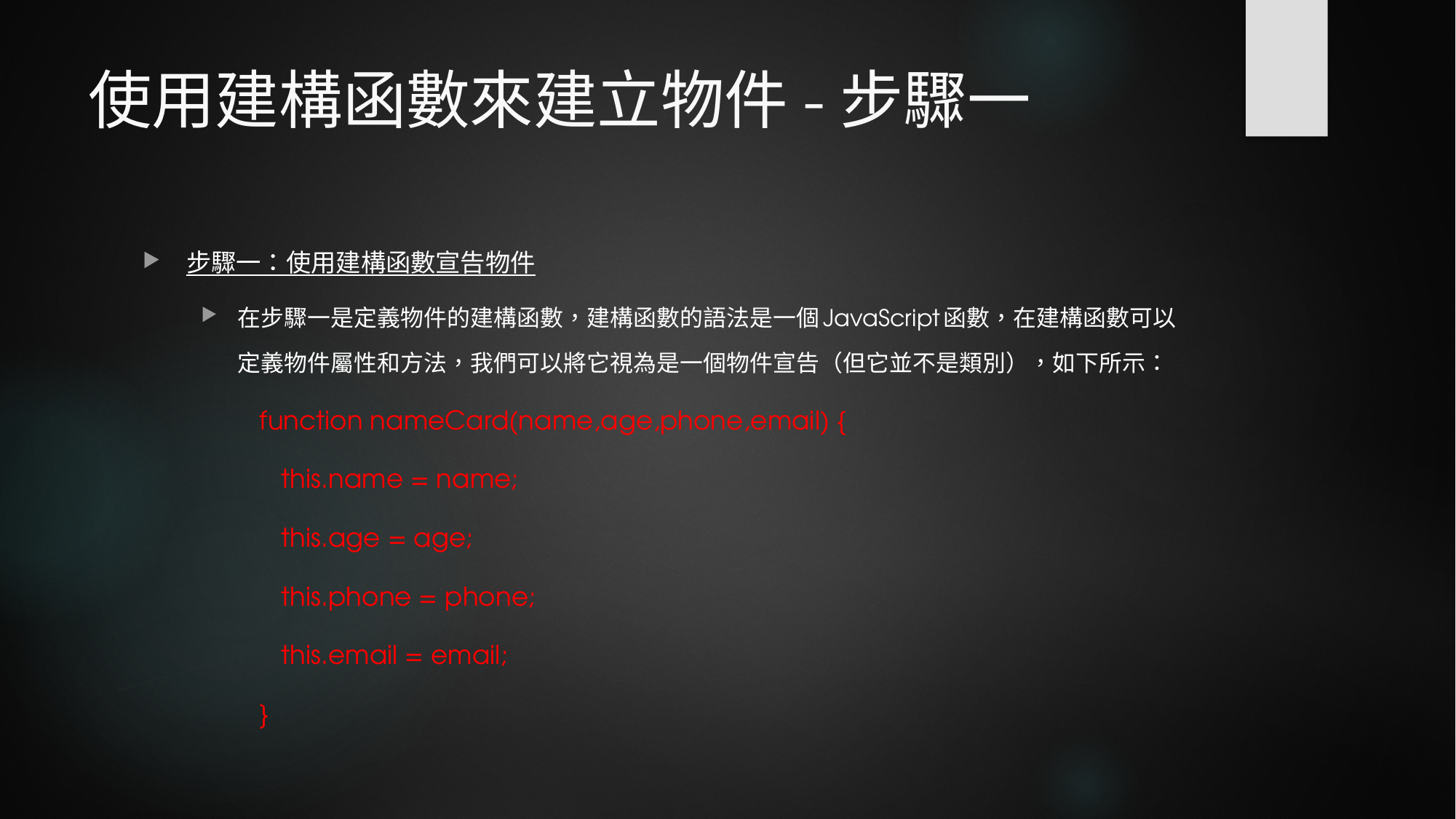

# 使用建構函數來建立物件-步驟一
步驟一：使用建構函數宣告物件
在步驟一是定義物件的建構函數，建構函數的語法是一個JavaScript函數，在建構函數可以定義物件屬性和方法，我們可以將它視為是一個物件宣告（但它並不是類別），如下所示：
function nameCard(name,age,phone,email) {
   this.name = name;
   this.age = age;
   this.phone = phone;
   this.email = email;
}